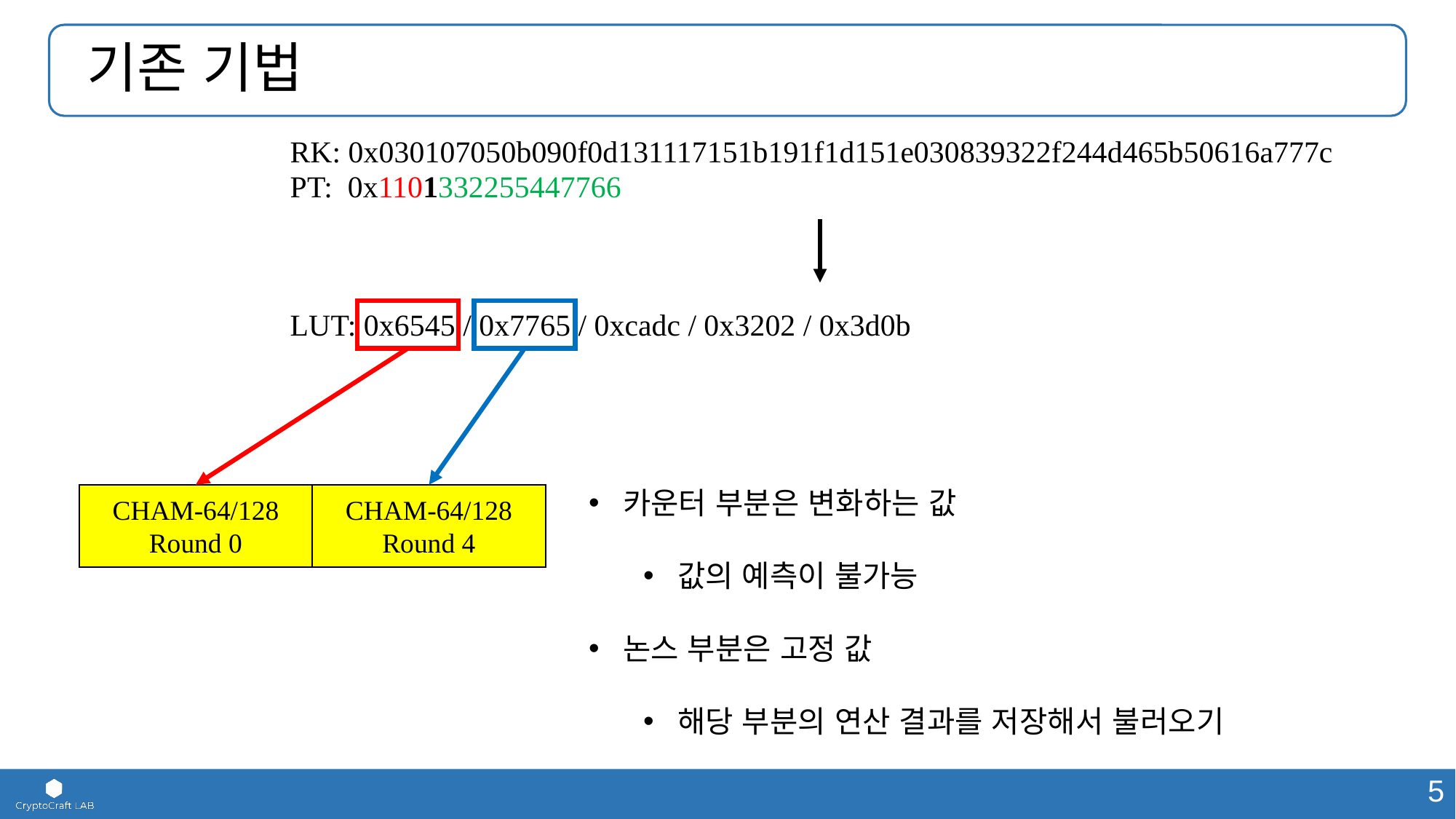

# 기존 기법
RK: 0x030107050b090f0d131117151b191f1d151e030839322f244d465b50616a777c
PT:  0x1101332255447766
LUT: 0x6545 / 0x7765 / 0xcadc / 0x3202 / 0x3d0b

카운터 부분은 변화하는 값
값의 예측이 불가능
논스 부분은 고정 값
해당 부분의 연산 결과를 저장해서 불러오기
CHAM-64/128
Round 0
CHAM-64/128
Round 4